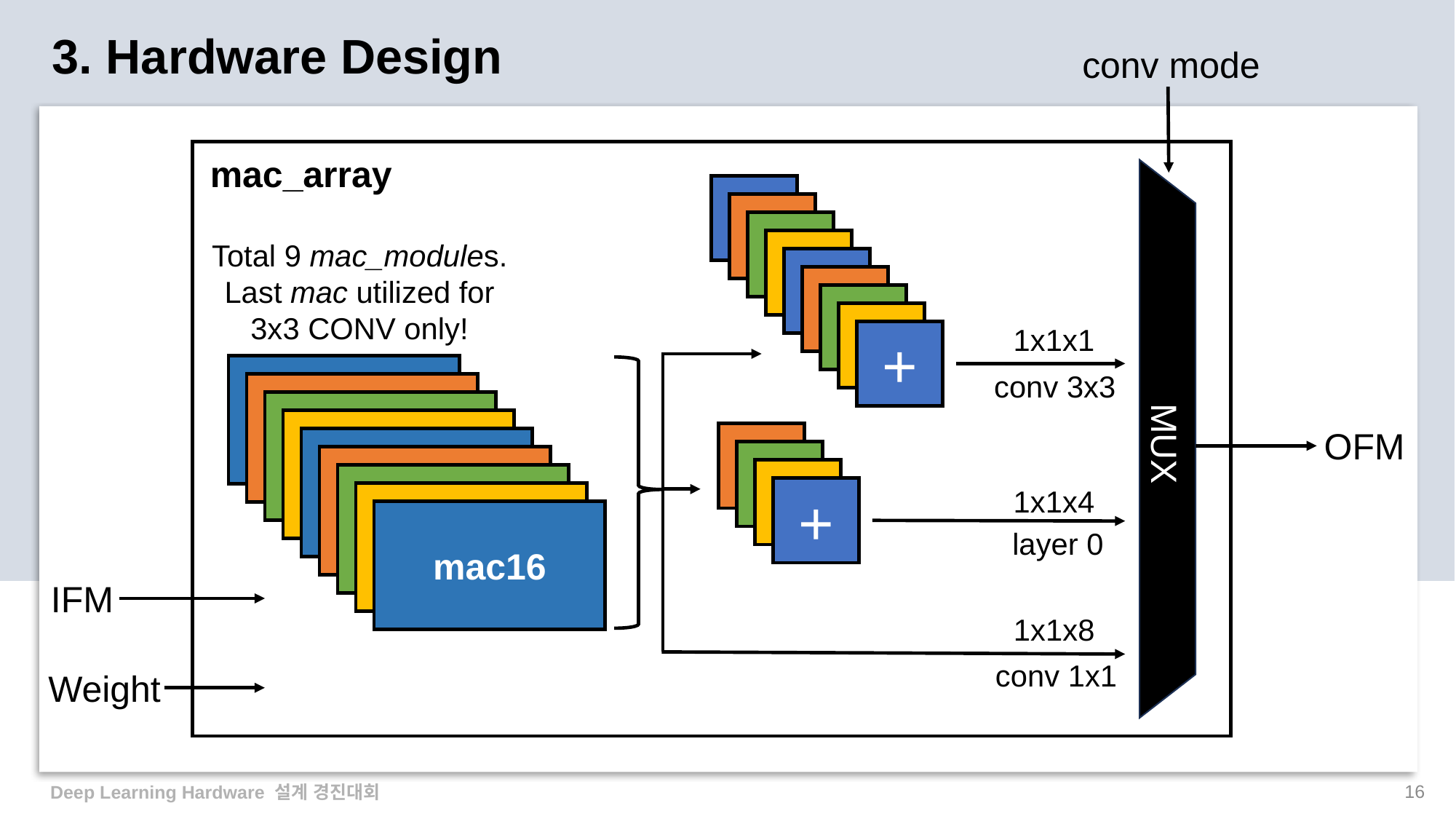

3. Hardware Design
conv mode

mac_array

+
Total 9 mac_modules.
Last mac utilized for 3x3 CONV only!
1x1x1

mac16

conv 3x3
 MUX
OFM

1x1x4
+
layer 0
IFM
1x1x8
conv 1x1
Weight
16
Deep Learning Hardware 설계 경진대회